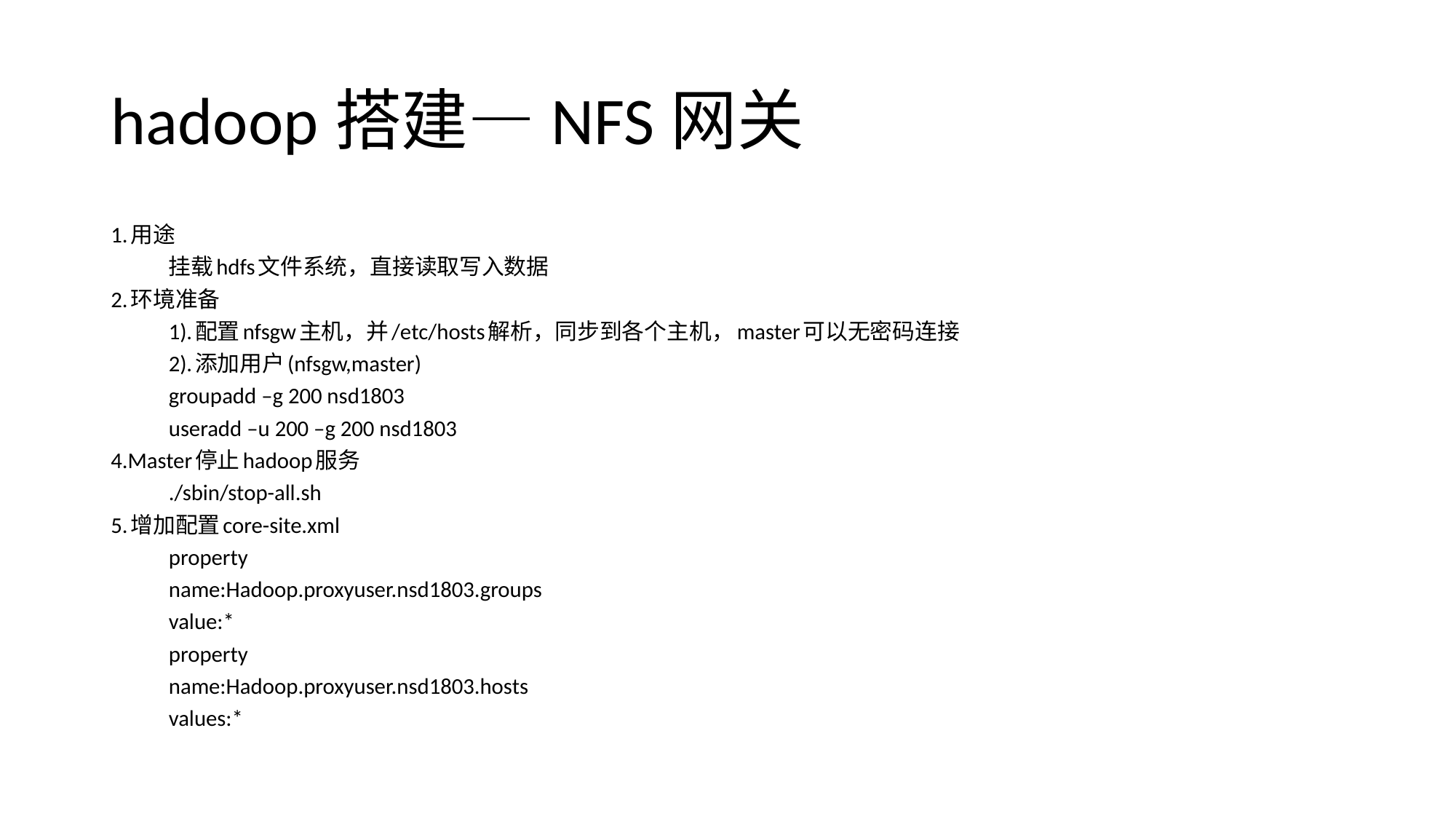

# hadoop搭建—NFS网关
1.用途
	挂载hdfs文件系统，直接读取写入数据
2.环境准备
	1).配置nfsgw主机，并/etc/hosts解析，同步到各个主机，master可以无密码连接
	2).添加用户(nfsgw,master)
		groupadd –g 200 nsd1803
		useradd –u 200 –g 200 nsd1803
4.Master停止hadoop服务
	./sbin/stop-all.sh
5.增加配置core-site.xml
	property
		name:Hadoop.proxyuser.nsd1803.groups
		value:*
	property
		name:Hadoop.proxyuser.nsd1803.hosts
		values:*